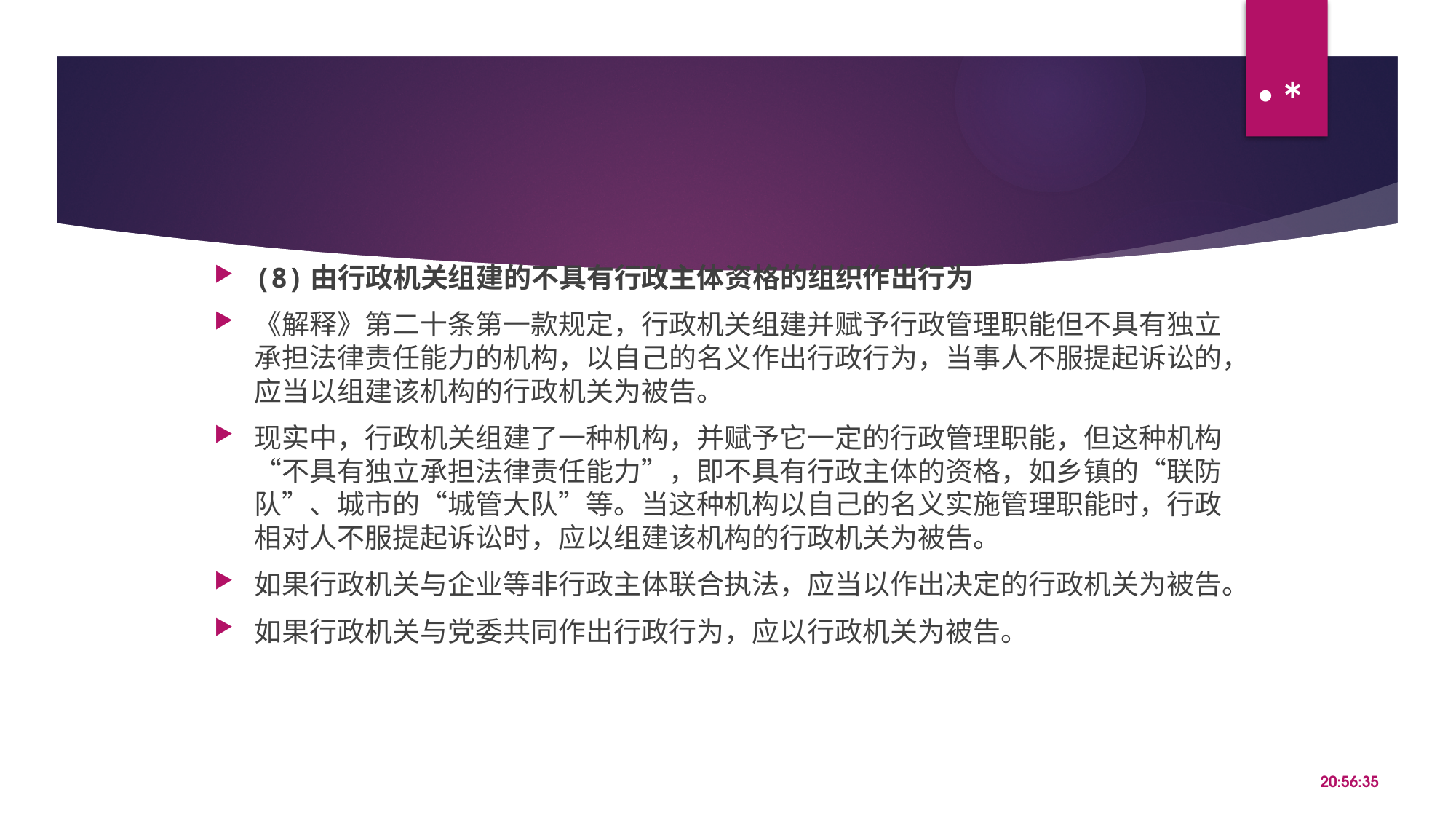

*
#
(8)由行政机关组建的不具有行政主体资格的组织作出行为
《解释》第二十条第一款规定，行政机关组建并赋予行政管理职能但不具有独立承担法律责任能力的机构，以自己的名义作出行政行为，当事人不服提起诉讼的，应当以组建该机构的行政机关为被告。
现实中，行政机关组建了一种机构，并赋予它一定的行政管理职能，但这种机构“不具有独立承担法律责任能力”，即不具有行政主体的资格，如乡镇的“联防队”、城市的“城管大队”等。当这种机构以自己的名义实施管理职能时，行政相对人不服提起诉讼时，应以组建该机构的行政机关为被告。
如果行政机关与企业等非行政主体联合执法，应当以作出决定的行政机关为被告。
如果行政机关与党委共同作出行政行为，应以行政机关为被告。

20:56:35